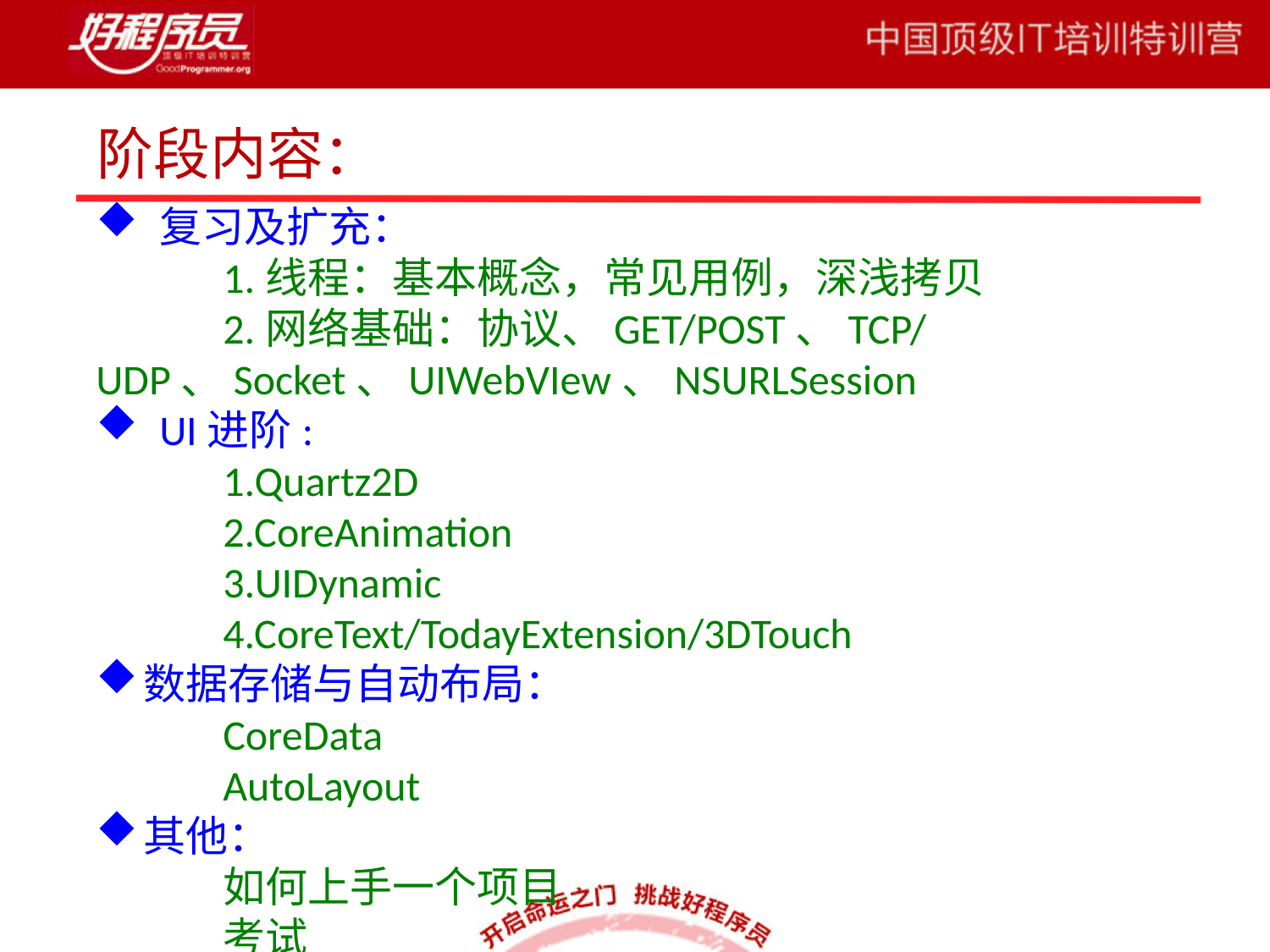

阶段内容：
复习及扩充：
	1.线程：基本概念，常见用例，深浅拷贝
	2.网络基础：协议、GET/POST、TCP/UDP、Socket、UIWebVIew、NSURLSession
UI进阶:
	1.Quartz2D
	2.CoreAnimation
	3.UIDynamic
	4.CoreText/TodayExtension/3DTouch
数据存储与自动布局：
	CoreData
	AutoLayout
其他：
	如何上手一个项目
	考试